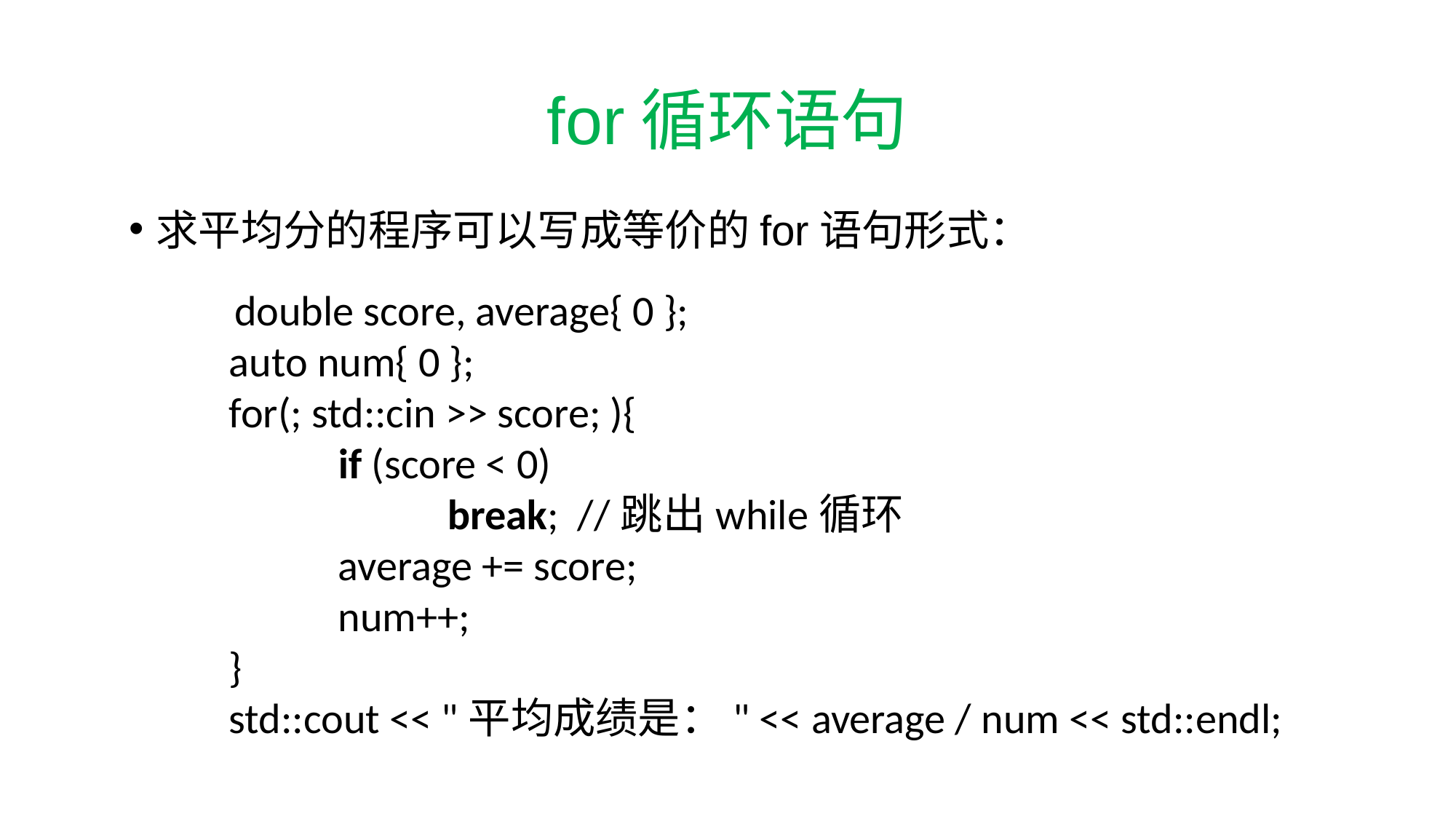

# for循环语句
求平均分的程序可以写成等价的for语句形式：
              double score, average{ 0 };
	auto num{ 0 };
	for(; std::cin >> score; ){
		if (score < 0)
			break;  //跳出while循环
		average += score;
		num++;
	}
	std::cout << "平均成绩是：" << average / num << std::endl;